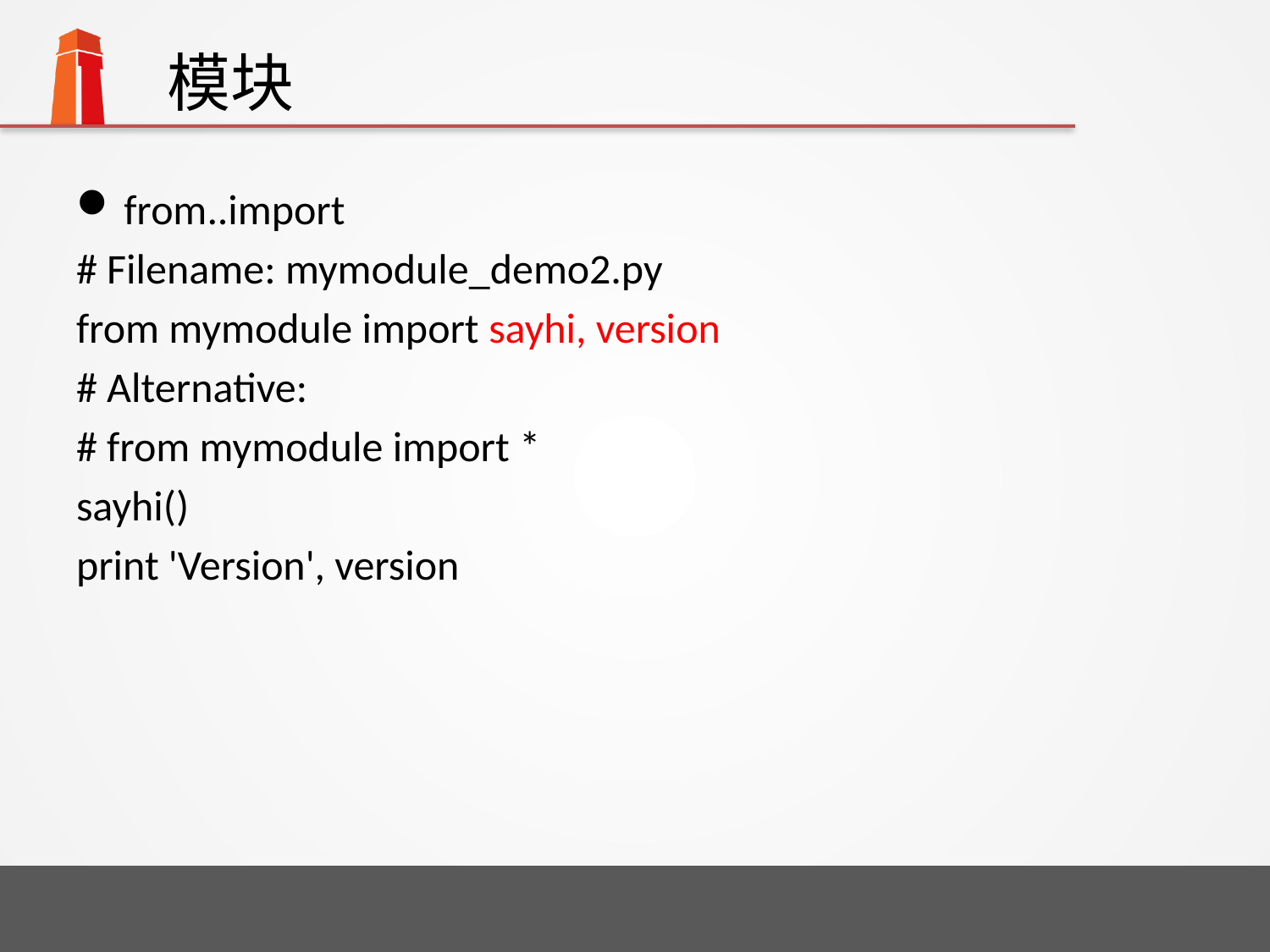

# 模块
from..import
# Filename: mymodule_demo2.py
from mymodule import sayhi, version
# Alternative:
# from mymodule import *
sayhi()
print 'Version', version